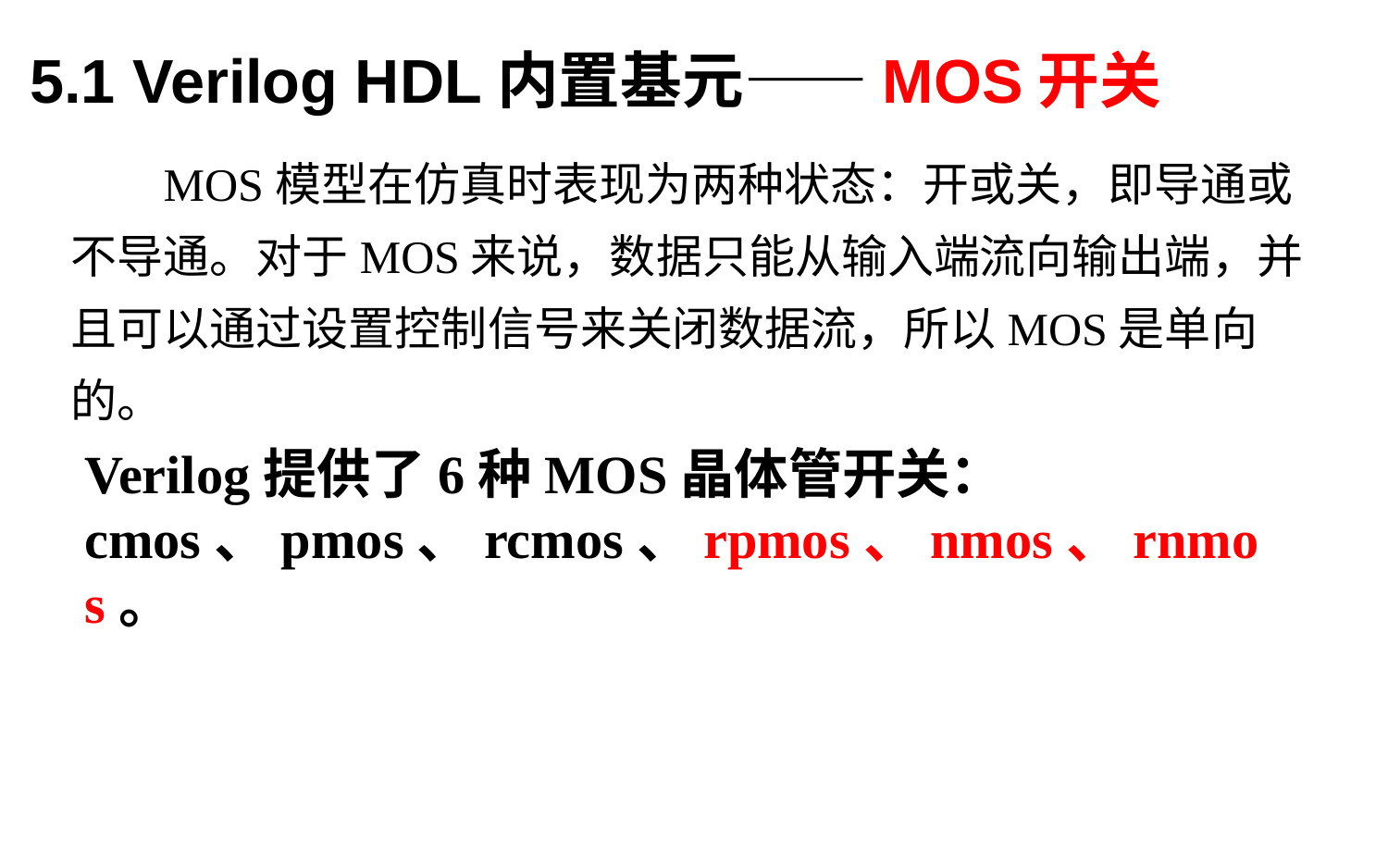

5.1 Verilog HDL内置基元——MOS开关
# MOS模型在仿真时表现为两种状态：开或关，即导通或不导通。对于MOS来说，数据只能从输入端流向输出端，并且可以通过设置控制信号来关闭数据流，所以MOS是单向的。
Verilog提供了6种MOS晶体管开关：cmos、pmos、rcmos、rpmos、nmos、rnmos。